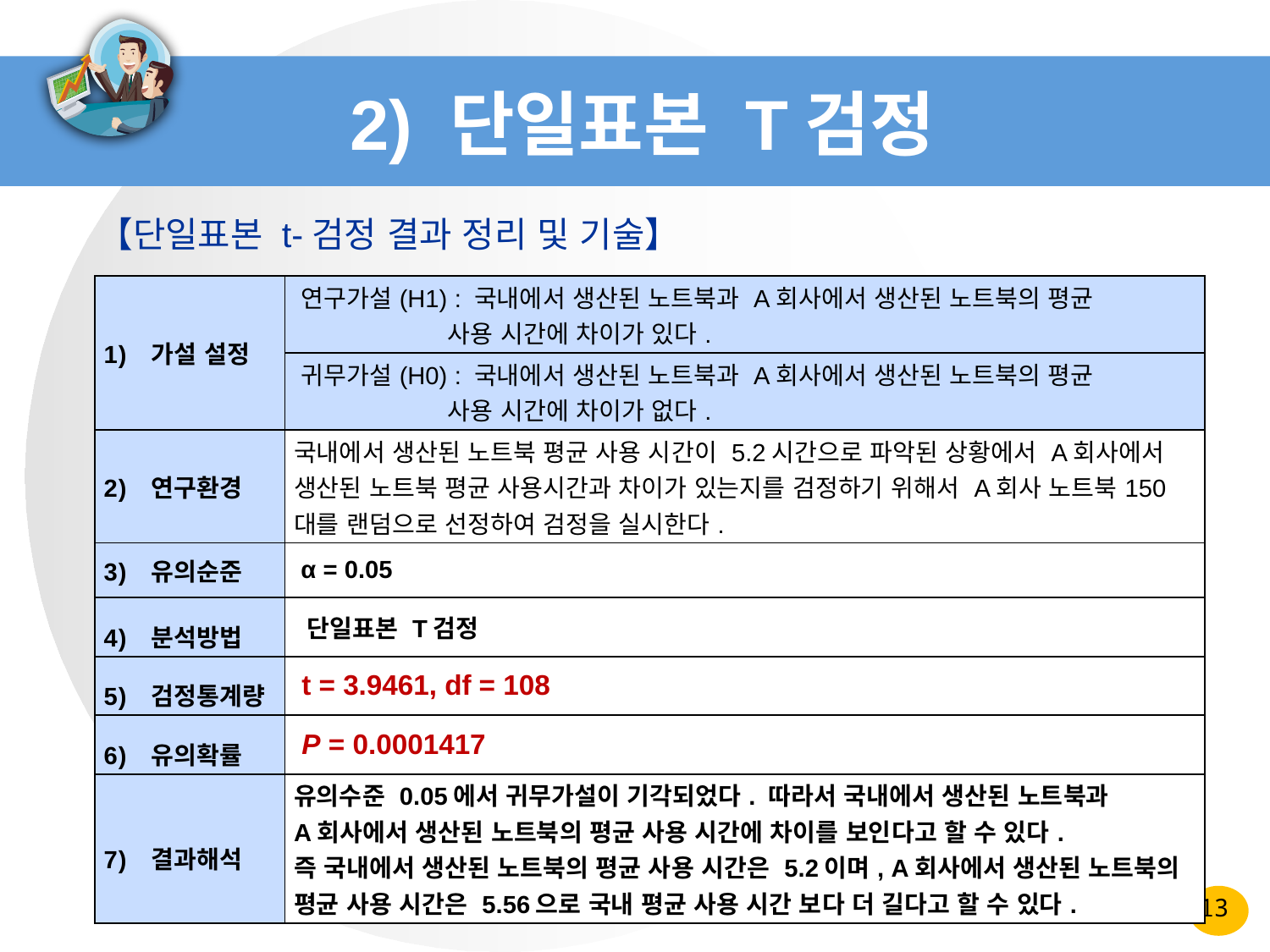

# 2) 단일표본 T검정
【단일표본 t-검정 결과 정리 및 기술】
| 가설 설정 | 연구가설(H1) : 국내에서 생산된 노트북과 A회사에서 생산된 노트북의 평균 사용 시간에 차이가 있다. |
| --- | --- |
|  | 귀무가설(H0) : 국내에서 생산된 노트북과 A회사에서 생산된 노트북의 평균 사용 시간에 차이가 없다. |
| 연구환경 | 국내에서 생산된 노트북 평균 사용 시간이 5.2시간으로 파악된 상황에서 A회사에서 생산된 노트북 평균 사용시간과 차이가 있는지를 검정하기 위해서 A회사 노트북150대를 랜덤으로 선정하여 검정을 실시한다. |
| 유의순준 | α = 0.05 |
| 분석방법 | 단일표본 T검정 |
| 검정통계량 | t = 3.9461, df = 108 |
| 유의확률 | P = 0.0001417 |
| 결과해석 | 유의수준 0.05에서 귀무가설이 기각되었다. 따라서 국내에서 생산된 노트북과 A회사에서 생산된 노트북의 평균 사용 시간에 차이를 보인다고 할 수 있다. 즉 국내에서 생산된 노트북의 평균 사용 시간은 5.2이며, A회사에서 생산된 노트북의 평균 사용 시간은 5.56으로 국내 평균 사용 시간 보다 더 길다고 할 수 있다. |
13